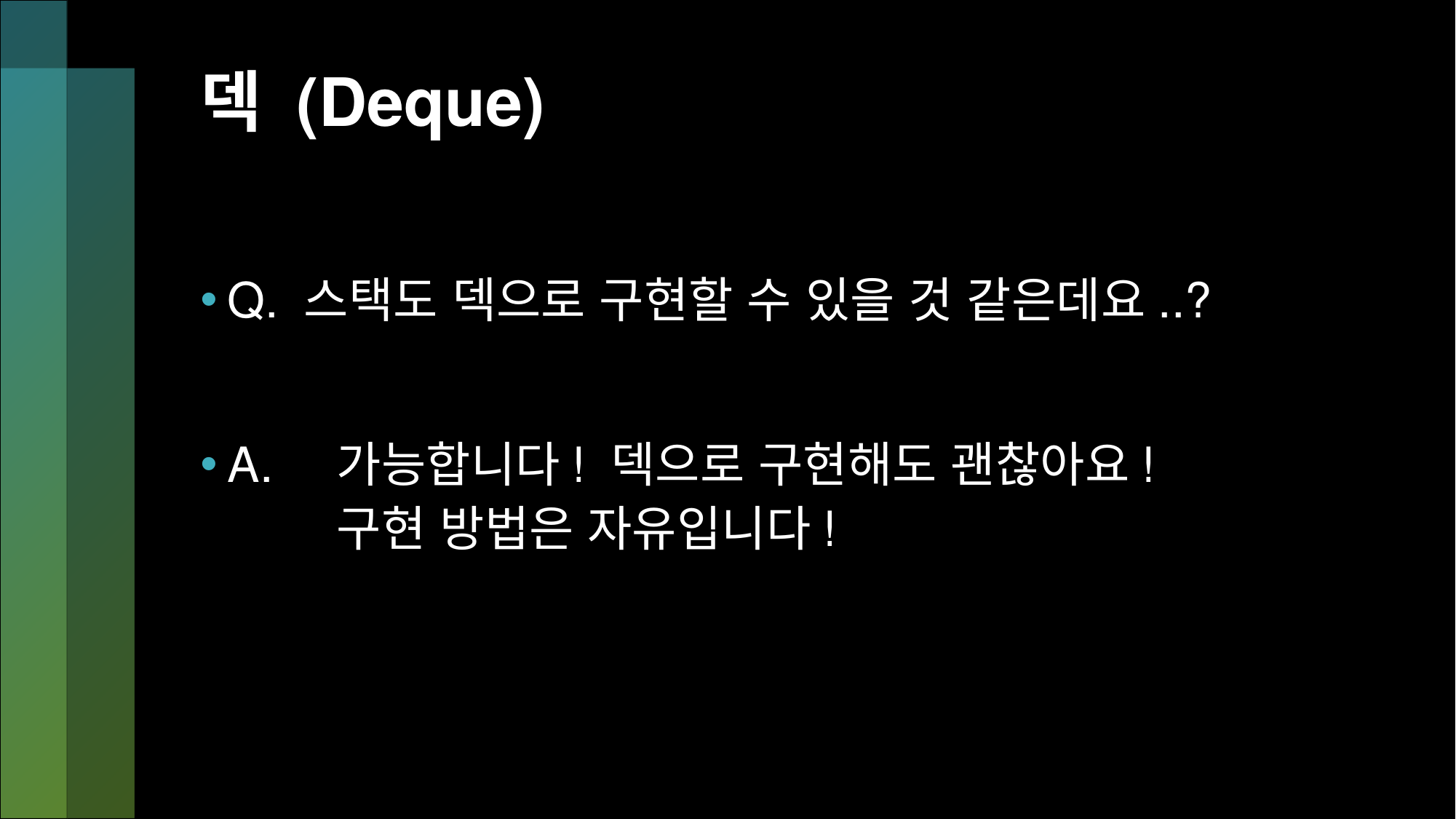

# 덱 (Deque)
Q. 스택도 덱으로 구현할 수 있을 것 같은데요..?

A. 	가능합니다! 덱으로 구현해도 괜찮아요!
	구현 방법은 자유입니다!